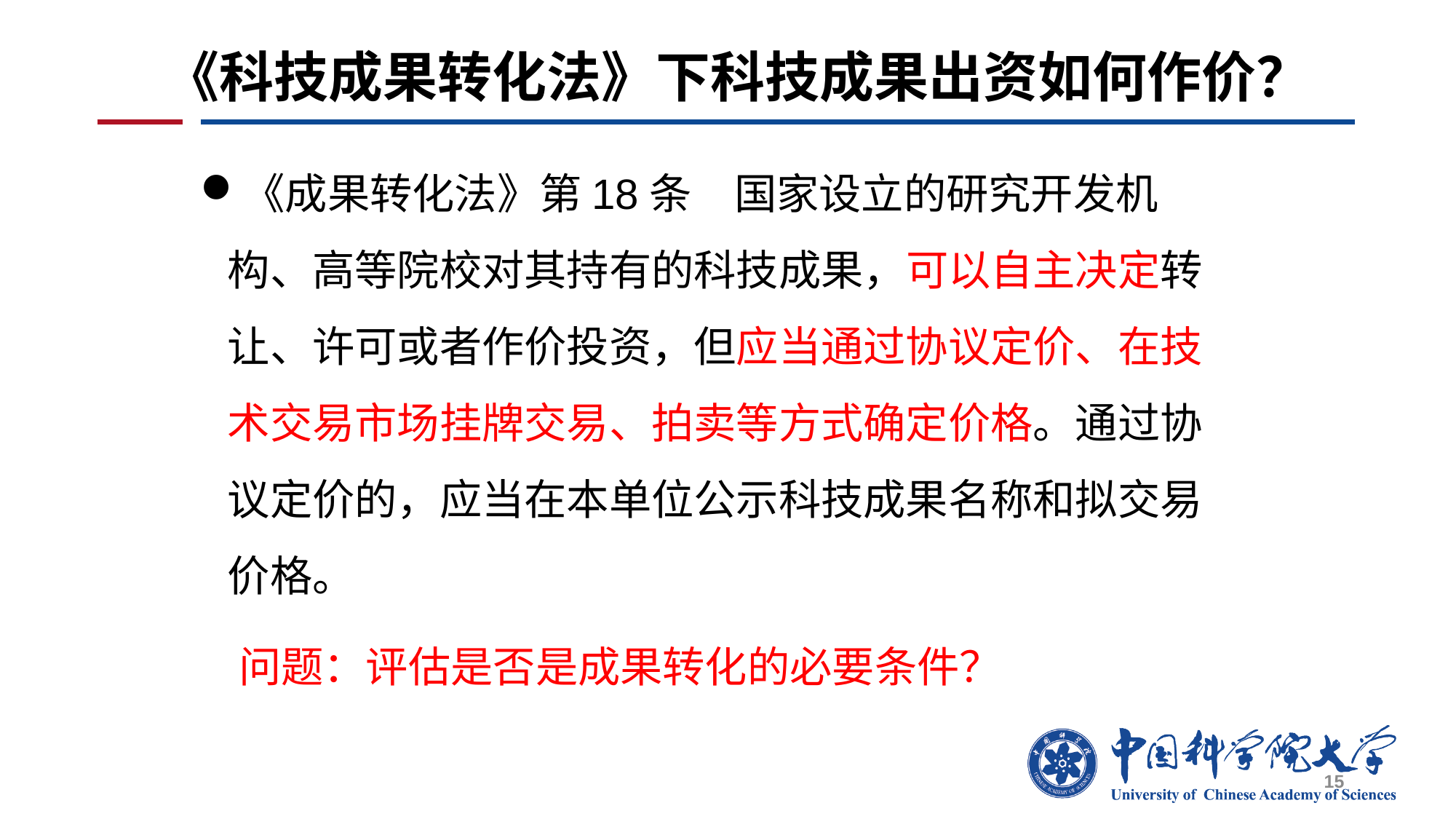

# 《科技成果转化法》下科技成果出资如何作价？
《成果转化法》第18条　国家设立的研究开发机构、高等院校对其持有的科技成果，可以自主决定转让、许可或者作价投资，但应当通过协议定价、在技术交易市场挂牌交易、拍卖等方式确定价格。通过协议定价的，应当在本单位公示科技成果名称和拟交易价格。

   问题：评估是否是成果转化的必要条件？

15